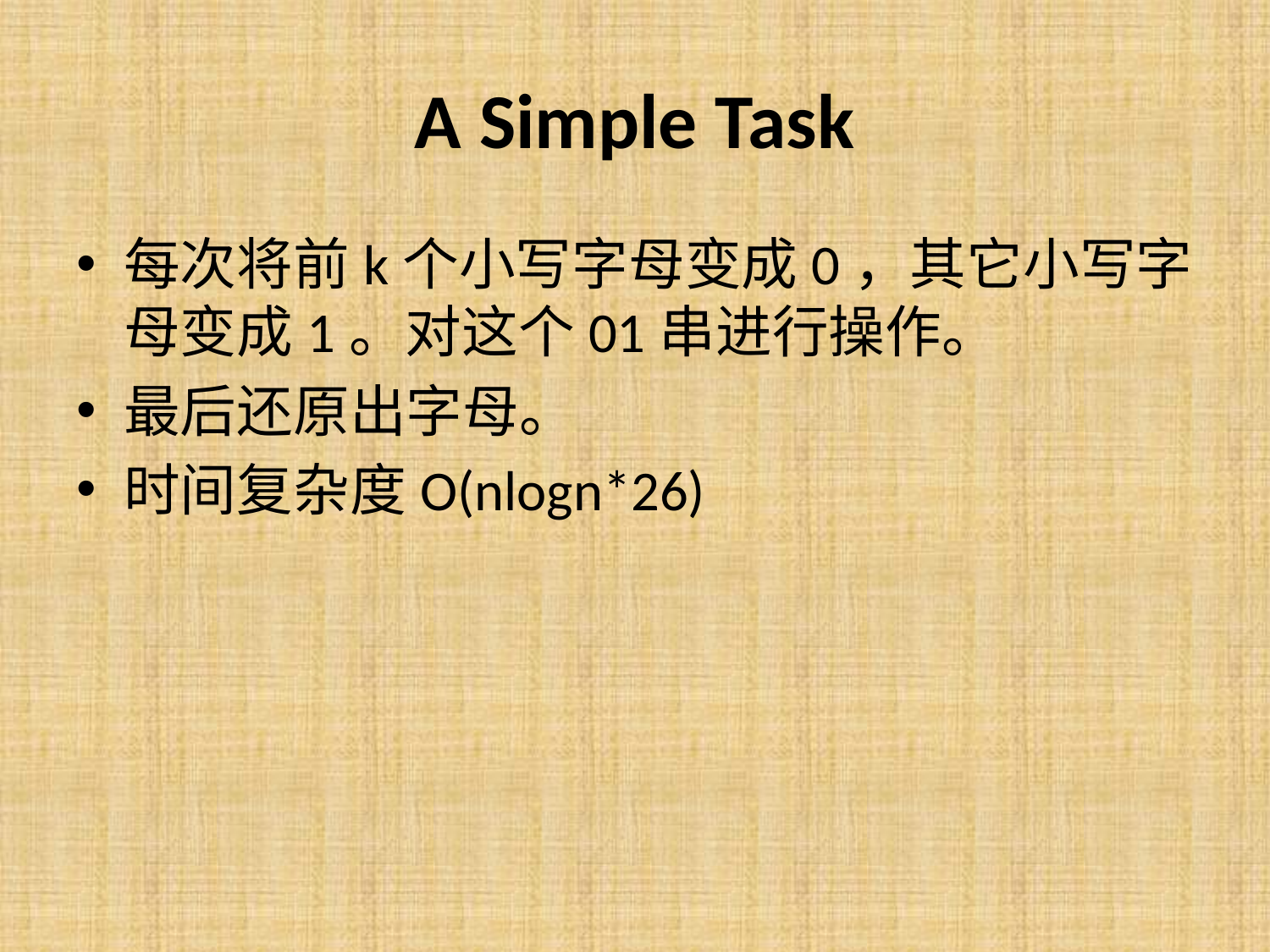

# A Simple Task
每次将前k个小写字母变成0，其它小写字母变成1。对这个01串进行操作。
最后还原出字母。
时间复杂度O(nlogn*26)